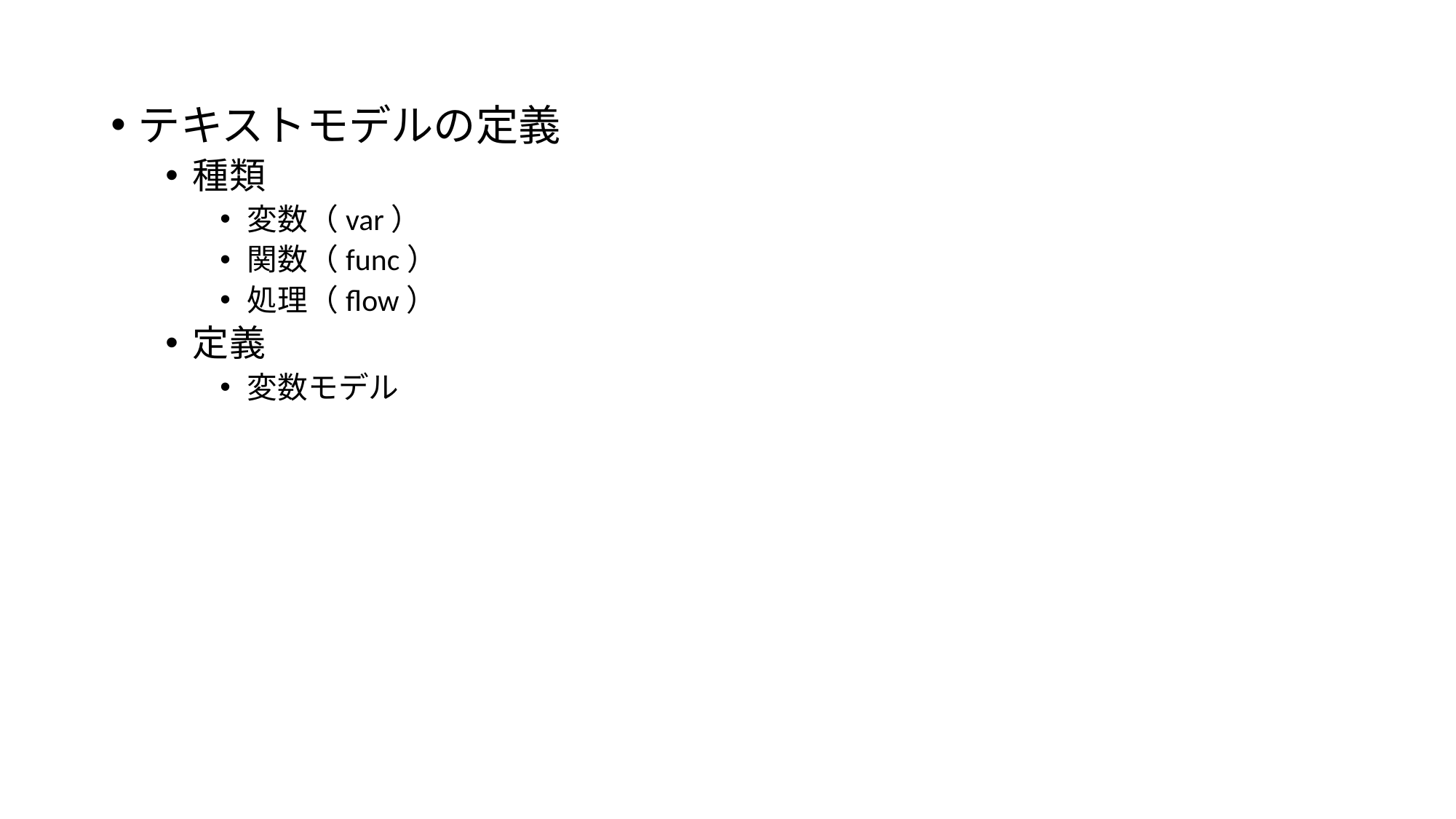

テキストモデルの定義
種類
変数（var）
関数（func）
処理（flow）
定義
変数モデル